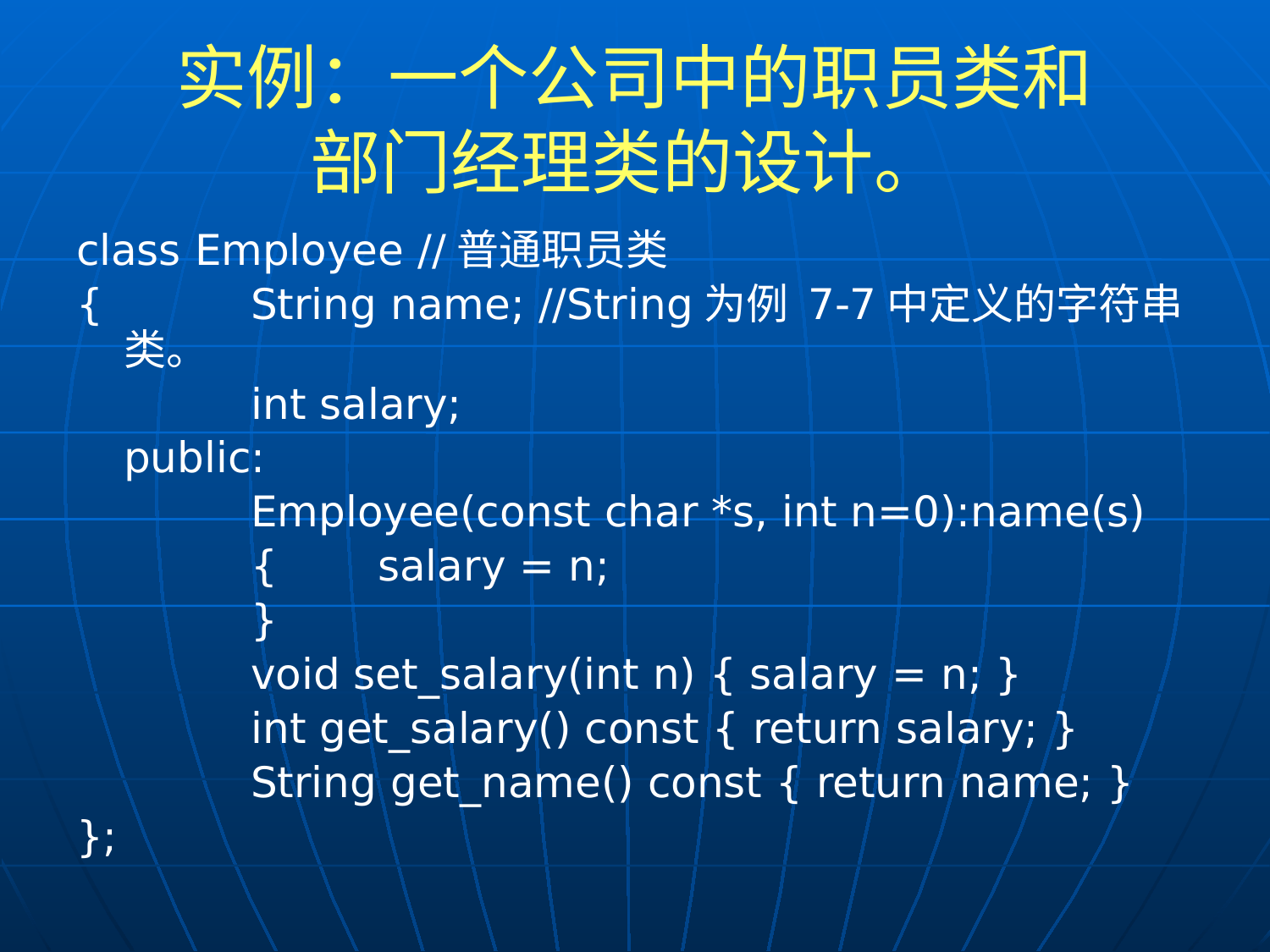

# 实例：一个公司中的职员类和 部门经理类的设计。
class Employee //普通职员类
{		String name; //String为例 7‑7中定义的字符串类。
		int salary;
	public:
		Employee(const char *s, int n=0):name(s)
		{	salary = n;
		}
		void set_salary(int n) { salary = n; }
		int get_salary() const { return salary; }
		String get_name() const { return name; }
};